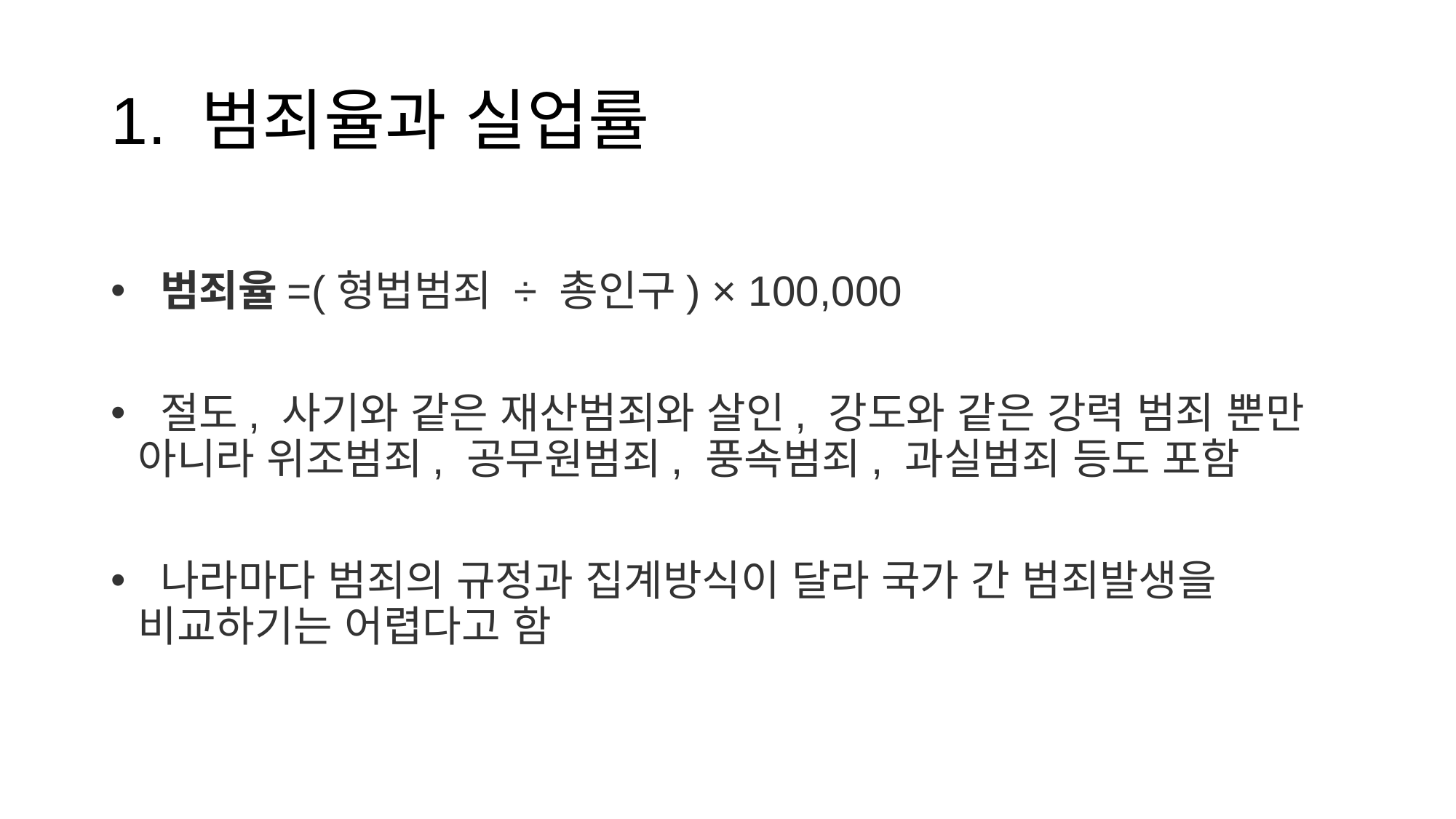

# 1. 범죄율과 실업률
 범죄율=(형법범죄 ÷ 총인구) × 100,000

 절도, 사기와 같은 재산범죄와 살인, 강도와 같은 강력 범죄 뿐만 아니라 위조범죄, 공무원범죄, 풍속범죄, 과실범죄 등도 포함

 나라마다 범죄의 규정과 집계방식이 달라 국가 간 범죄발생을 비교하기는 어렵다고 함